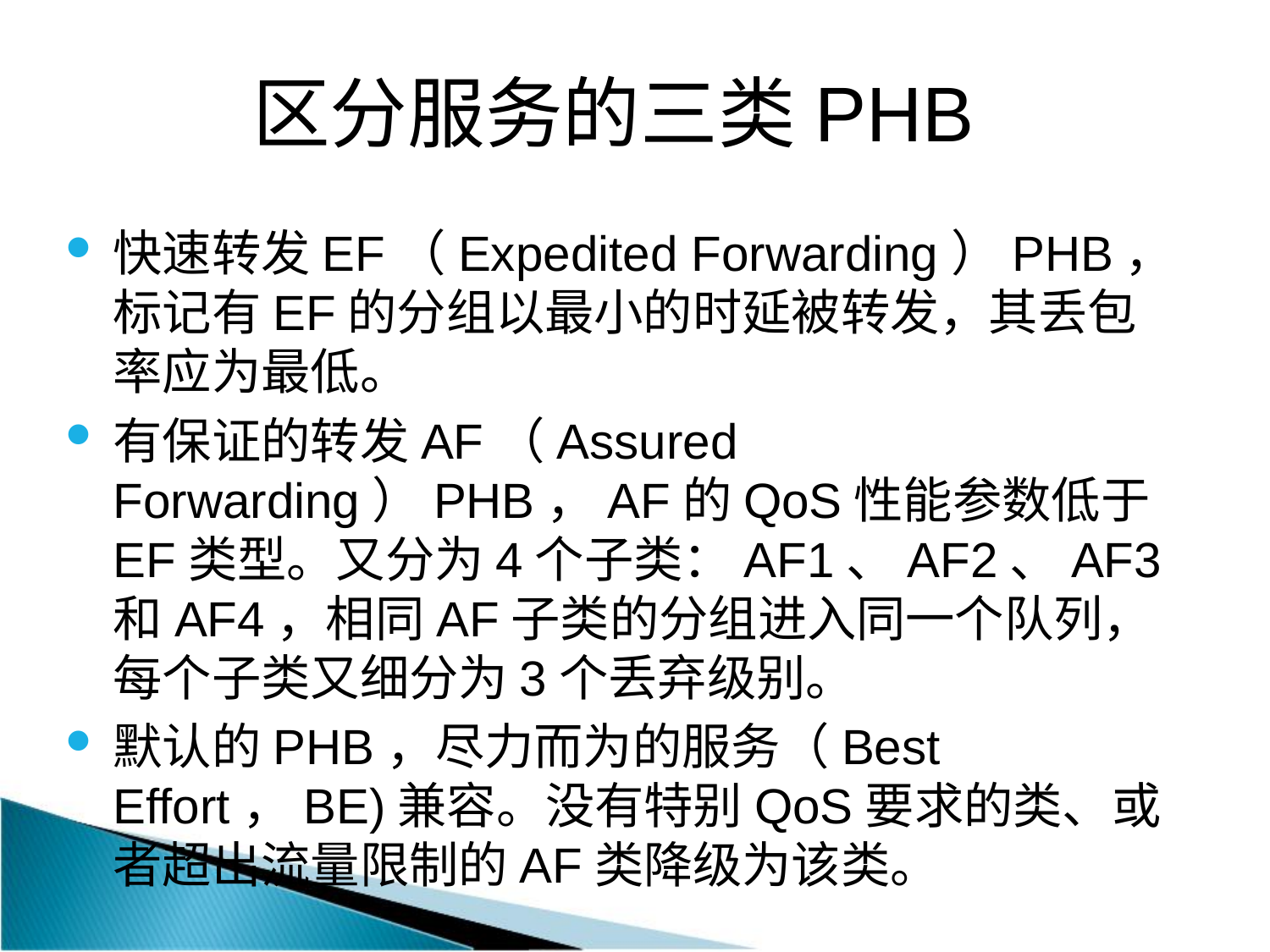

# 区分服务的三类PHB
快速转发EF（Expedited Forwarding）PHB，标记有EF的分组以最小的时延被转发，其丢包率应为最低。
有保证的转发AF（Assured Forwarding）PHB，AF的QoS性能参数低于EF类型。又分为4个子类：AF1、AF2、AF3和AF4，相同AF子类的分组进入同一个队列，每个子类又细分为3个丢弃级别。
默认的PHB，尽力而为的服务（Best Effort，BE)兼容。没有特别QoS要求的类、或者超出流量限制的AF类降级为该类。